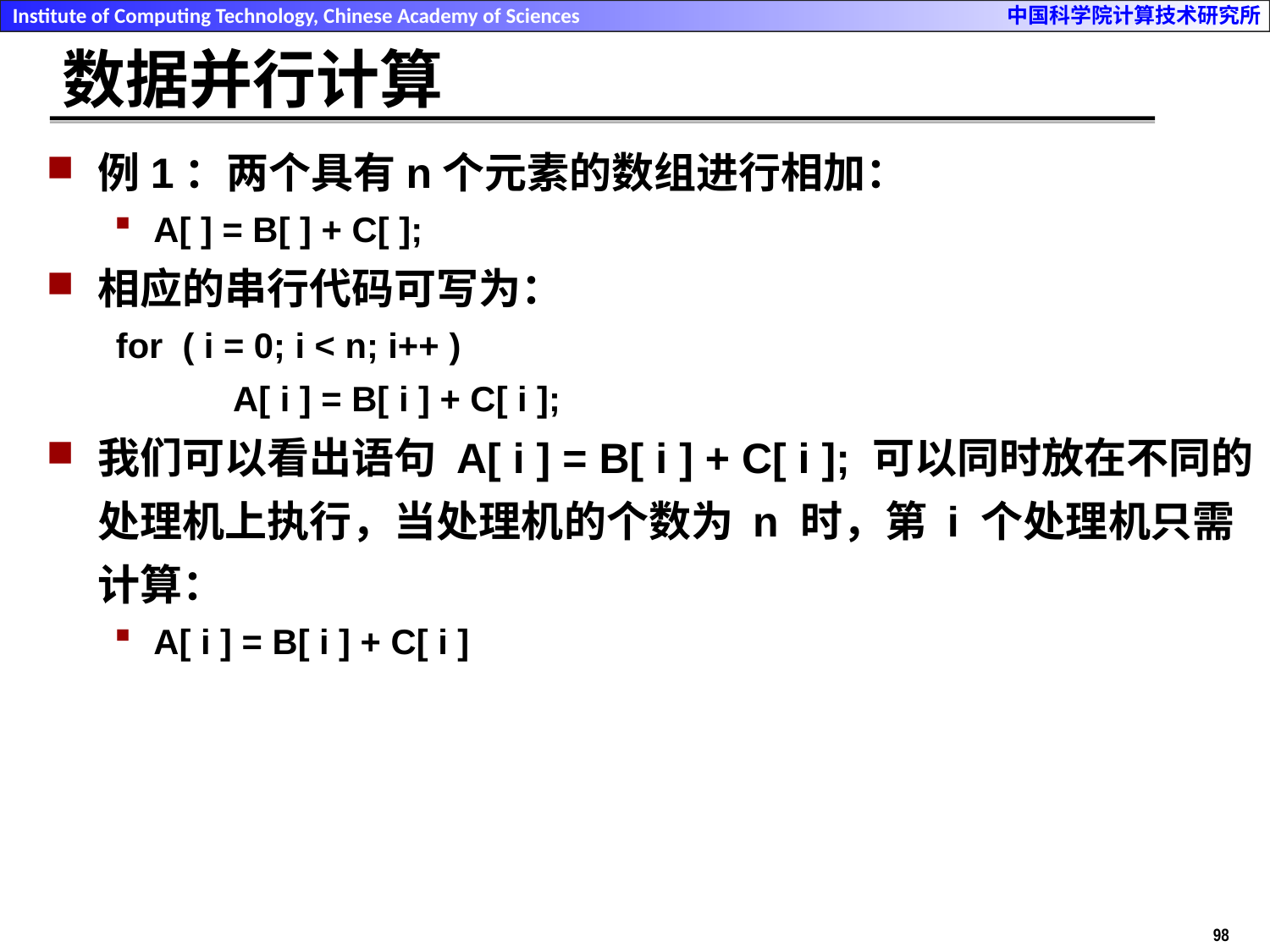

# 数据并行计算
例1：两个具有n个元素的数组进行相加：
A[ ] = B[ ] + C[ ];
相应的串行代码可写为：
 for  ( i = 0; i < n; i++ )
	A[ i ] = B[ i ] + C[ i ];
我们可以看出语句 A[ i ] = B[ i ] + C[ i ]; 可以同时放在不同的处理机上执行，当处理机的个数为 n 时，第 i 个处理机只需计算：
A[ i ] = B[ i ] + C[ i ]